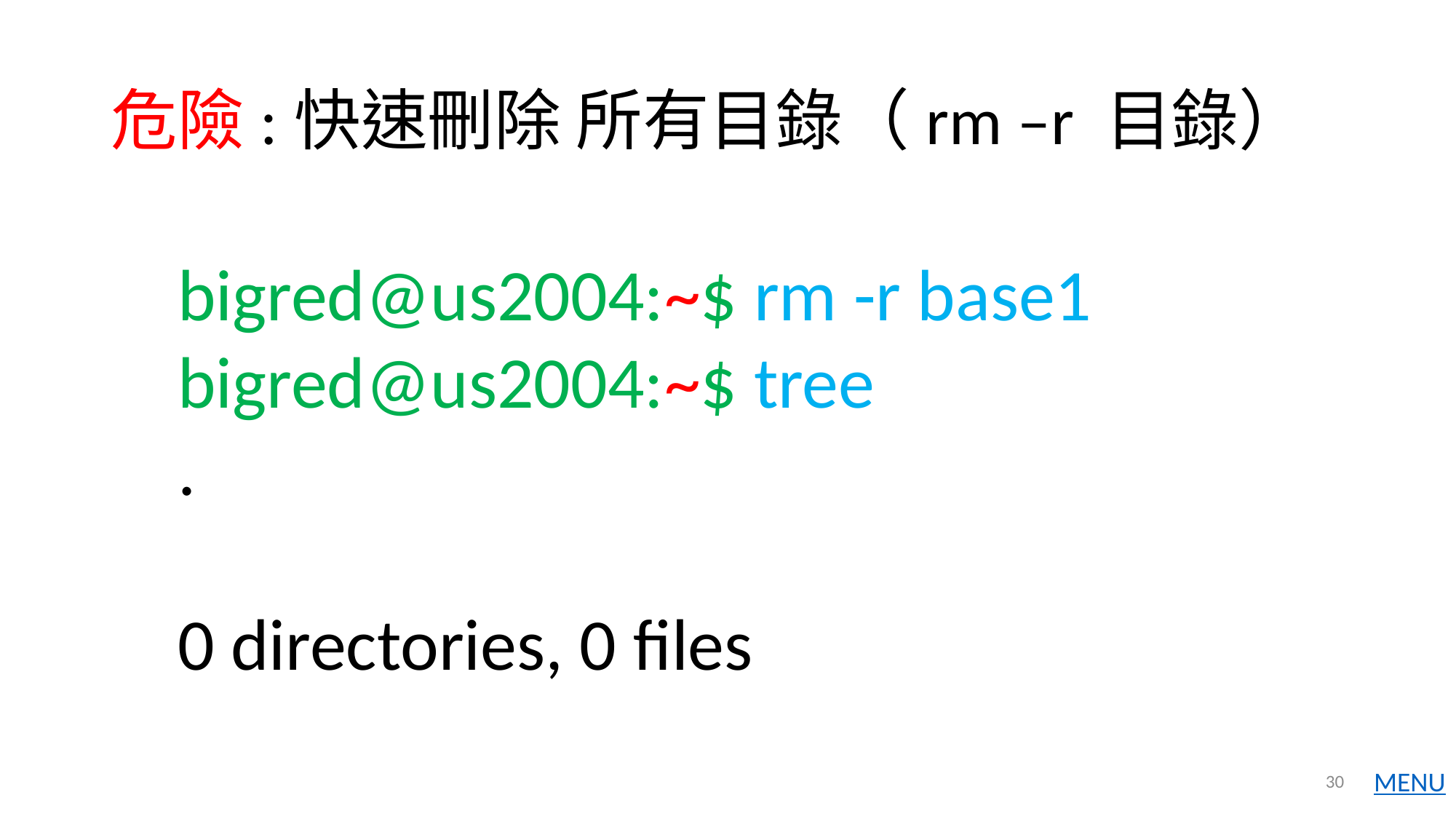

# 危險:快速刪除 所有目錄（rm –r 目錄）
bigred@us2004:~$ rm -r base1
bigred@us2004:~$ tree
.

0 directories, 0 files
30